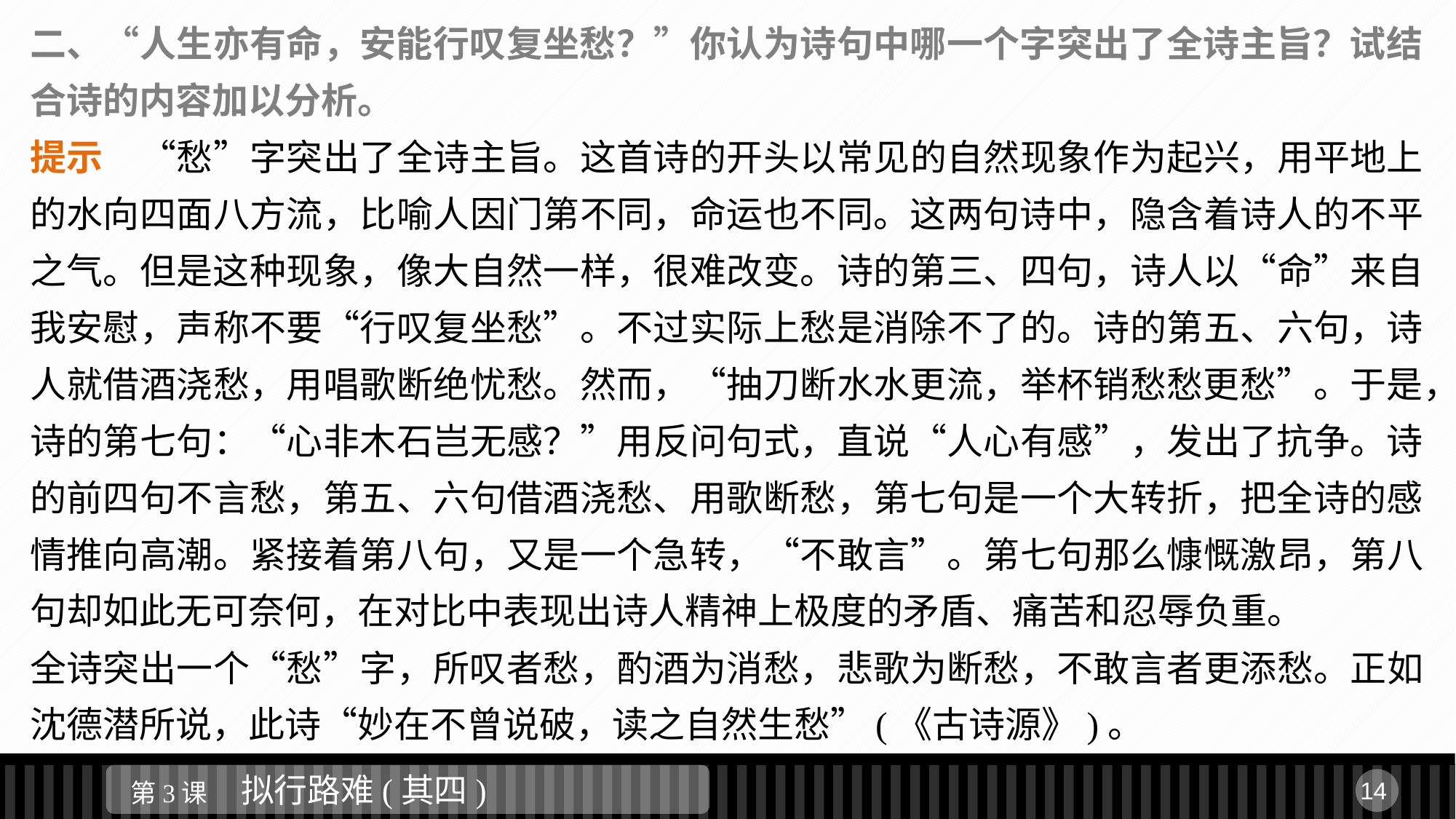

二、“人生亦有命，安能行叹复坐愁？”你认为诗句中哪一个字突出了全诗主旨？试结合诗的内容加以分析。
提示　“愁”字突出了全诗主旨。这首诗的开头以常见的自然现象作为起兴，用平地上的水向四面八方流，比喻人因门第不同，命运也不同。这两句诗中，隐含着诗人的不平之气。但是这种现象，像大自然一样，很难改变。诗的第三、四句，诗人以“命”来自我安慰，声称不要“行叹复坐愁”。不过实际上愁是消除不了的。诗的第五、六句，诗人就借酒浇愁，用唱歌断绝忧愁。然而，“抽刀断水水更流，举杯销愁愁更愁”。于是，诗的第七句：“心非木石岂无感？”用反问句式，直说“人心有感”，发出了抗争。诗的前四句不言愁，第五、六句借酒浇愁、用歌断愁，第七句是一个大转折，把全诗的感情推向高潮。紧接着第八句，又是一个急转，“不敢言”。第七句那么慷慨激昂，第八句却如此无可奈何，在对比中表现出诗人精神上极度的矛盾、痛苦和忍辱负重。
全诗突出一个“愁”字，所叹者愁，酌酒为消愁，悲歌为断愁，不敢言者更添愁。正如沈德潜所说，此诗“妙在不曾说破，读之自然生愁”(《古诗源》)。